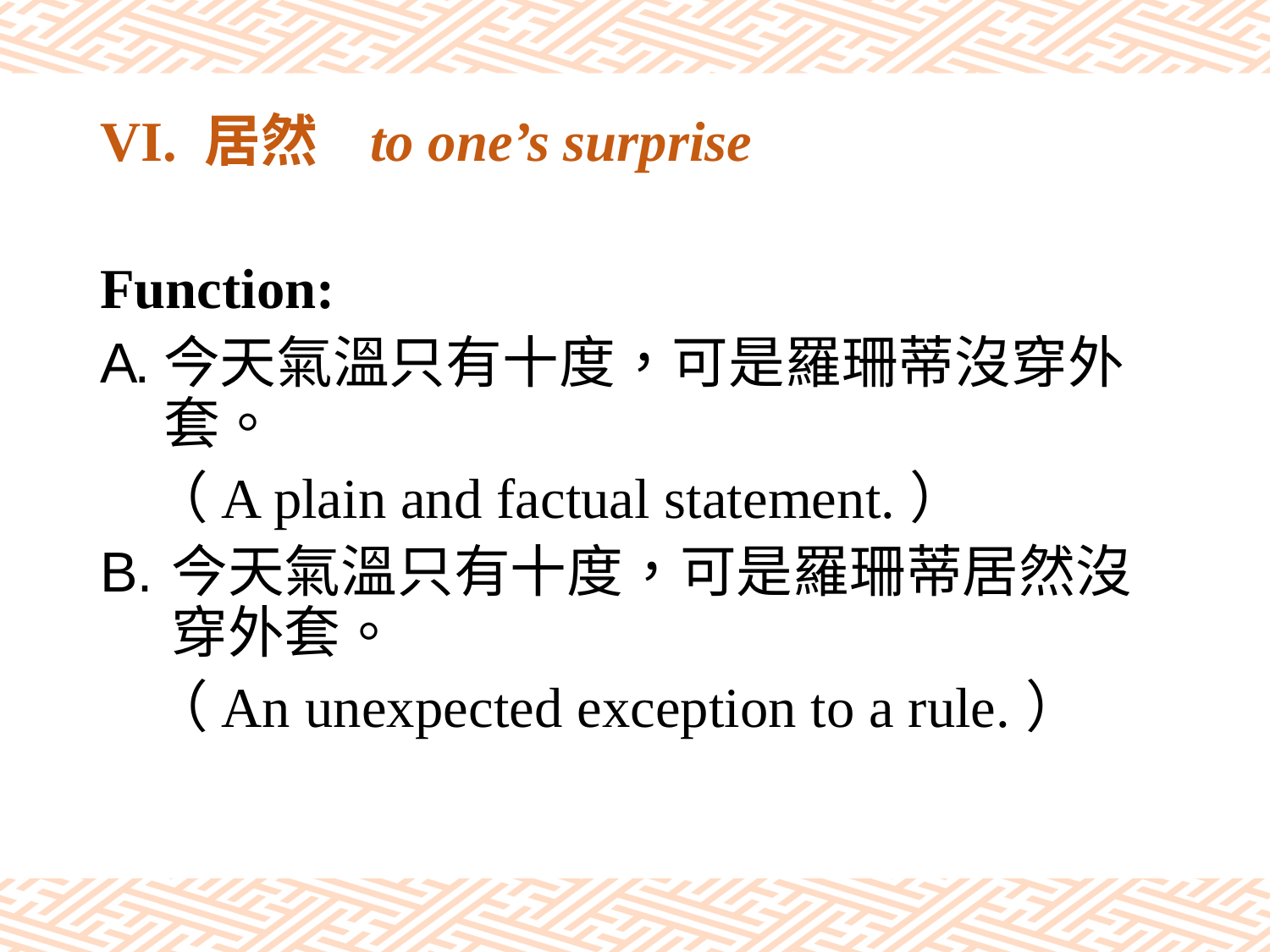

# VI. 居然   to one’s surprise
Function:
今天氣溫只有十度，可是羅珊蒂沒穿外套。
   （A plain and factual statement.）
今天氣溫只有十度，可是羅珊蒂居然沒穿外套。
   （An unexpected exception to a rule.）